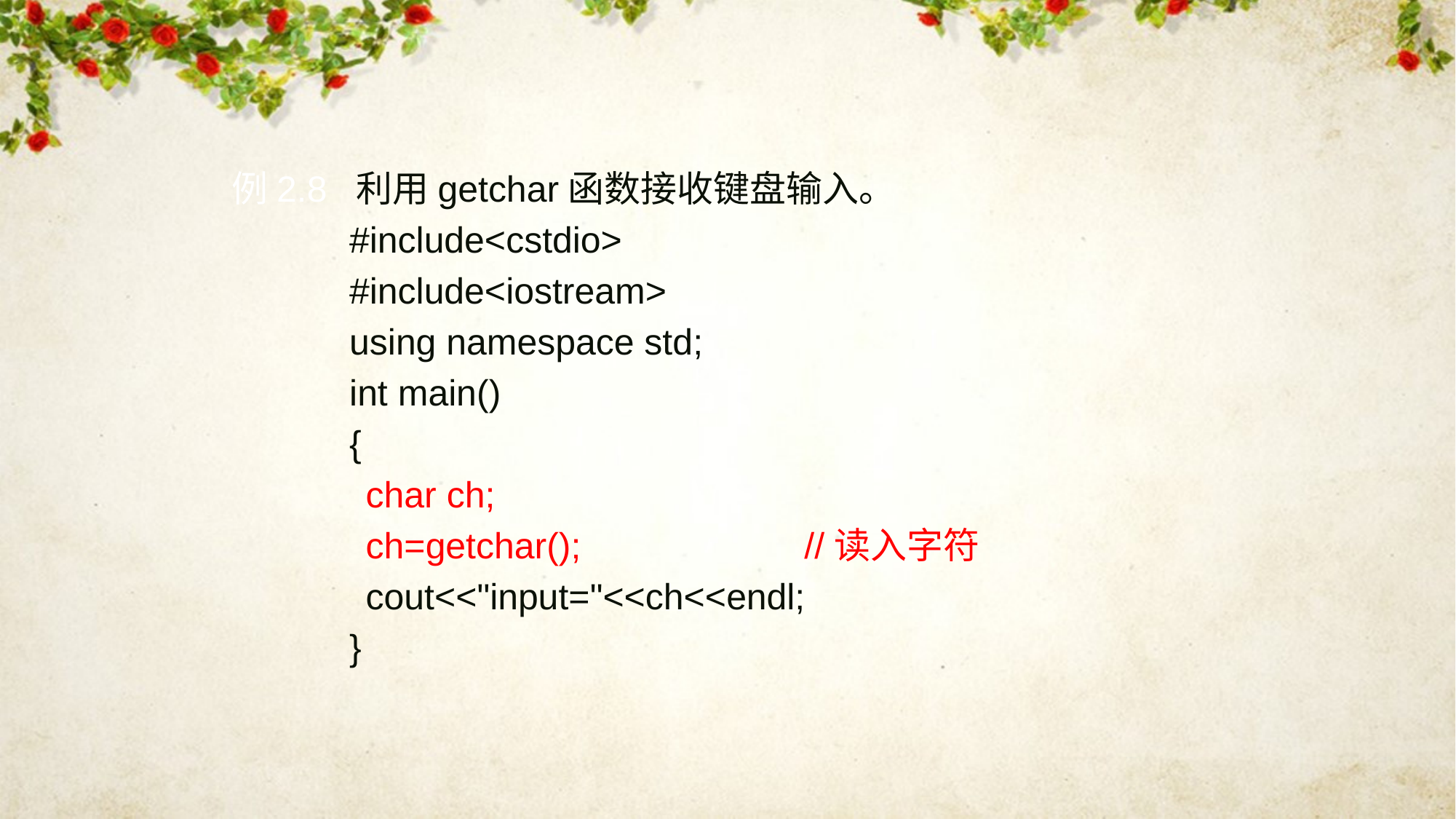

#
例2.8  利用getchar函数接收键盘输入。
　　　#include<cstdio>
　　　#include<iostream>
　　　using namespace std;
　　　int main()
　　　{
　　　  char ch;
　　　  ch=getchar();                      //读入字符
　　　  cout<<"input="<<ch<<endl;
　　　}